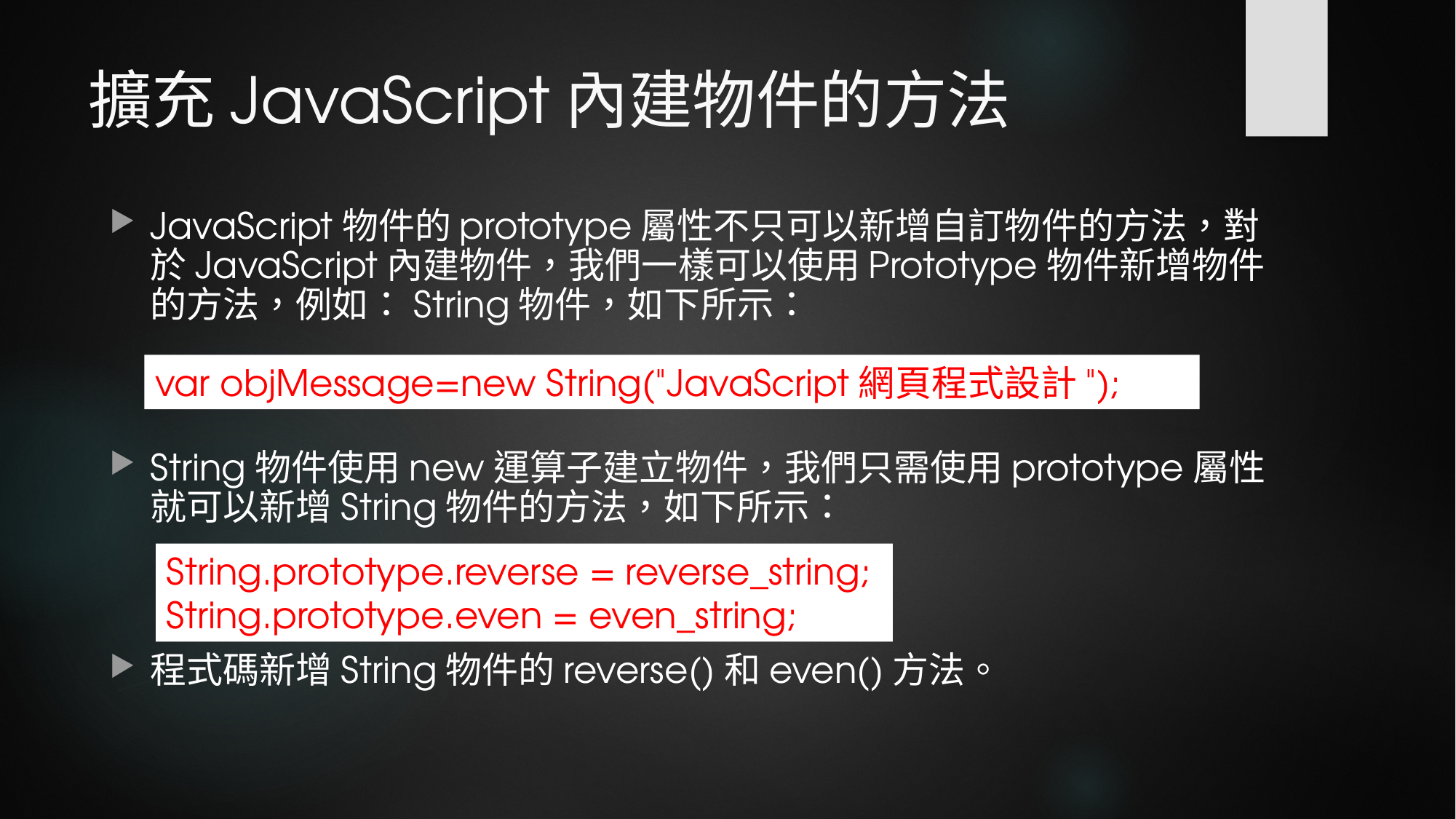

# 擴充JavaScript內建物件的方法
JavaScript物件的prototype屬性不只可以新增自訂物件的方法，對於JavaScript內建物件，我們一樣可以使用Prototype物件新增物件的方法，例如：String物件，如下所示：

String物件使用new運算子建立物件，我們只需使用prototype屬性就可以新增String物件的方法，如下所示：

程式碼新增String物件的reverse()和even()方法。

var objMessage=new String("JavaScript網頁程式設計");
String.prototype.reverse = reverse_string;
String.prototype.even = even_string;